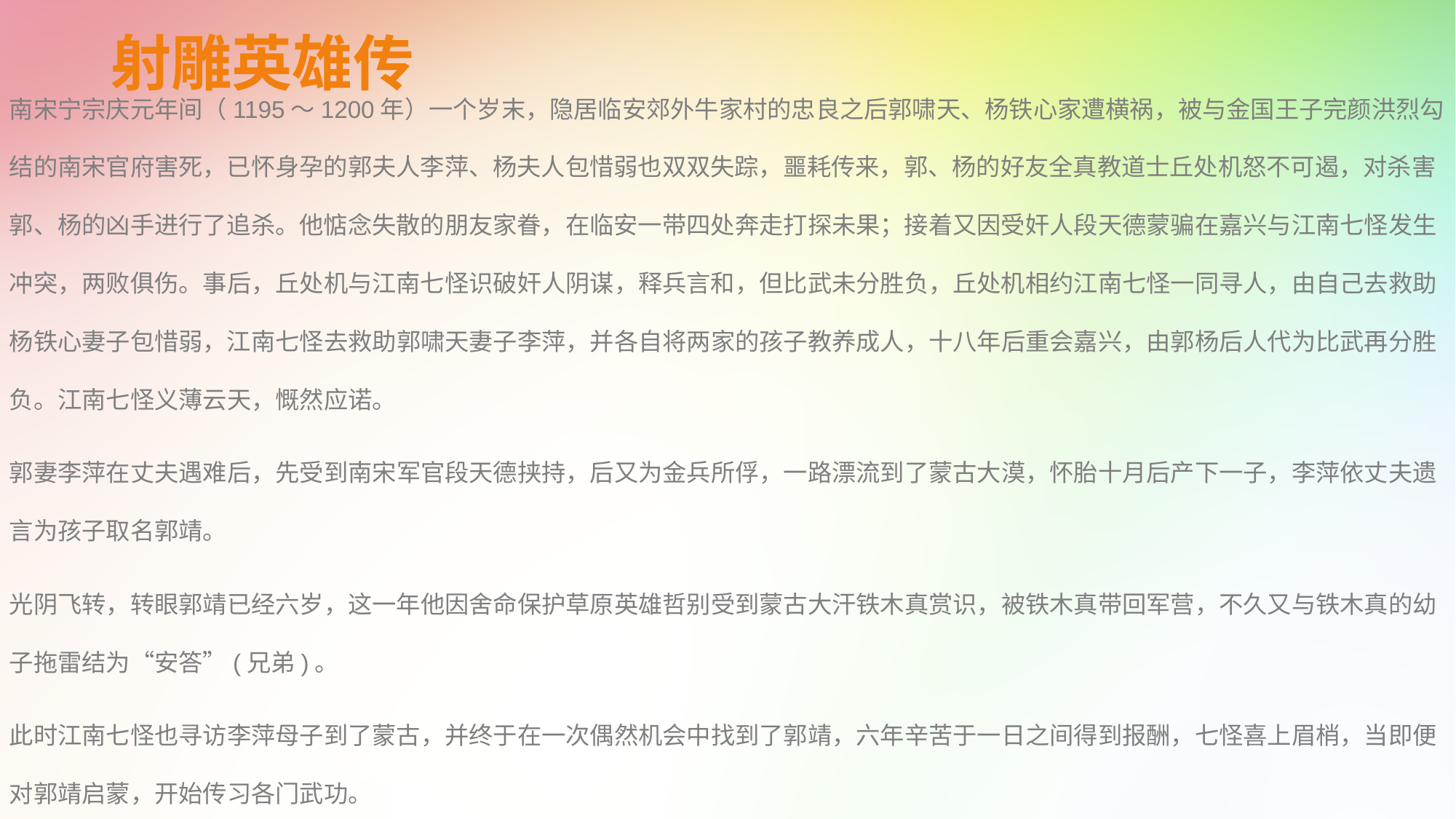

# 射雕英雄传
南宋宁宗庆元年间（1195～1200年）一个岁末，隐居临安郊外牛家村的忠良之后郭啸天、杨铁心家遭横祸，被与金国王子完颜洪烈勾结的南宋官府害死，已怀身孕的郭夫人李萍、杨夫人包惜弱也双双失踪，噩耗传来，郭、杨的好友全真教道士丘处机怒不可遏，对杀害郭、杨的凶手进行了追杀。他惦念失散的朋友家眷，在临安一带四处奔走打探未果；接着又因受奸人段天德蒙骗在嘉兴与江南七怪发生冲突，两败俱伤。事后，丘处机与江南七怪识破奸人阴谋，释兵言和，但比武未分胜负，丘处机相约江南七怪一同寻人，由自己去救助杨铁心妻子包惜弱，江南七怪去救助郭啸天妻子李萍，并各自将两家的孩子教养成人，十八年后重会嘉兴，由郭杨后人代为比武再分胜负。江南七怪义薄云天，慨然应诺。
郭妻李萍在丈夫遇难后，先受到南宋军官段天德挟持，后又为金兵所俘，一路漂流到了蒙古大漠，怀胎十月后产下一子，李萍依丈夫遗言为孩子取名郭靖。
光阴飞转，转眼郭靖已经六岁，这一年他因舍命保护草原英雄哲别受到蒙古大汗铁木真赏识，被铁木真带回军营，不久又与铁木真的幼子拖雷结为“安答”(兄弟)。
此时江南七怪也寻访李萍母子到了蒙古，并终于在一次偶然机会中找到了郭靖，六年辛苦于一日之间得到报酬，七怪喜上眉梢，当即便对郭靖启蒙，开始传习各门武功。